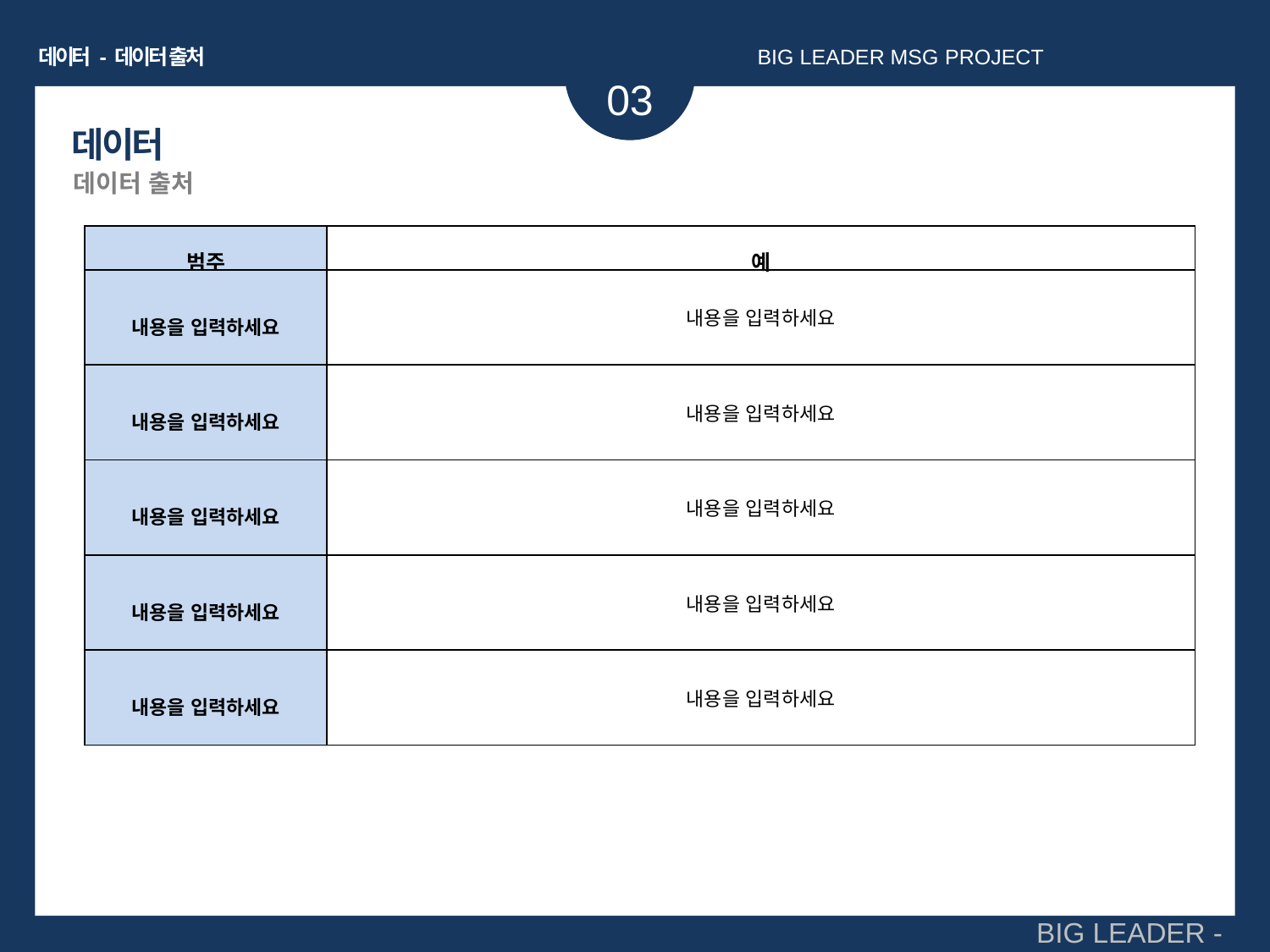

데이터 - 데이터 출처
BIG LEADER MSG PROJECT
03

데이터

데이터 출처
| 범주 | 예 |
| --- | --- |
| 내용을 입력하세요 | 내용을 입력하세요 |
| 내용을 입력하세요 | 내용을 입력하세요 |
| 내용을 입력하세요 | 내용을 입력하세요 |
| 내용을 입력하세요 | 내용을 입력하세요 |
| 내용을 입력하세요 | 내용을 입력하세요 |
BIG LEADER - PILOT